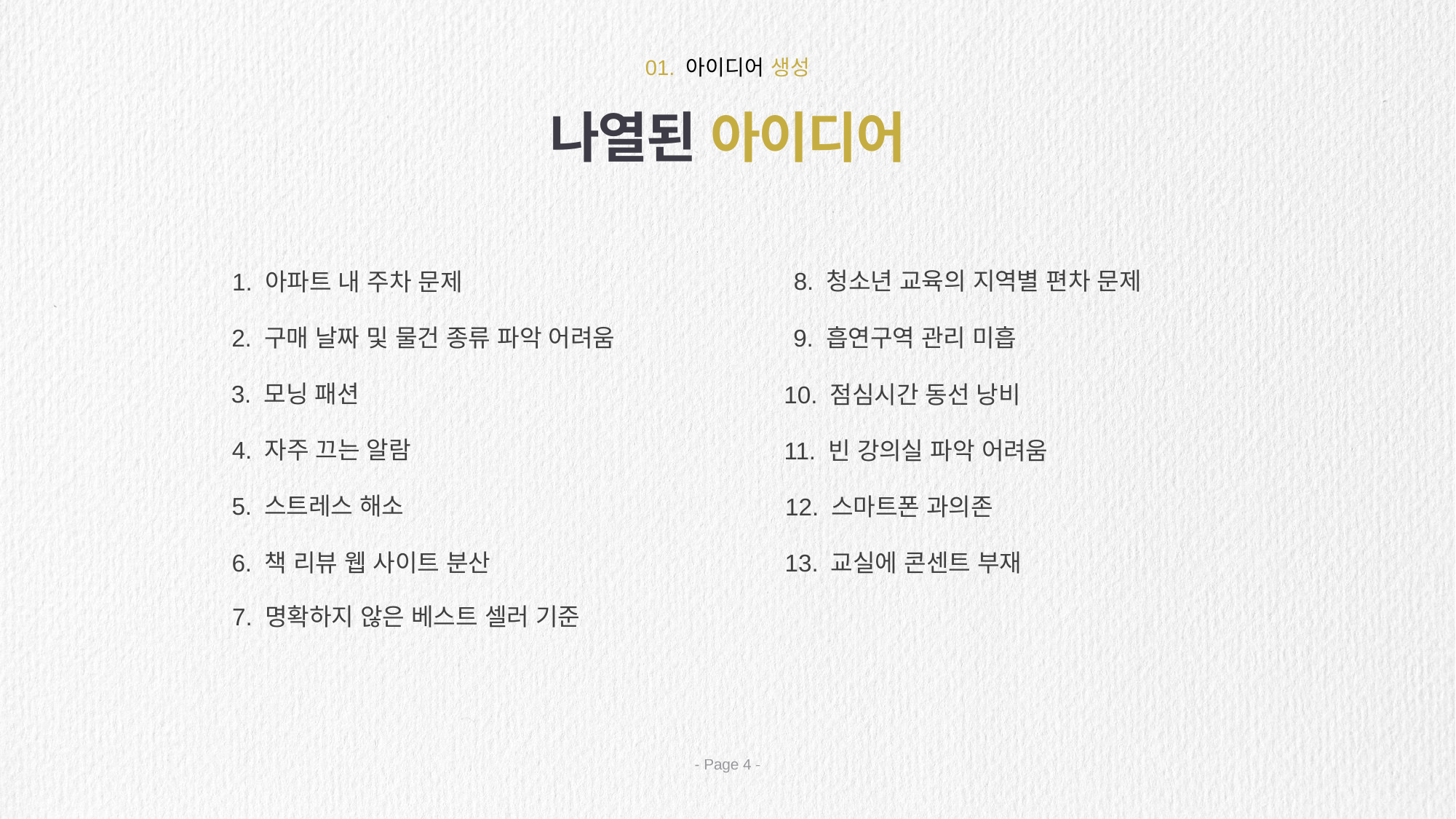

01. 아이디어 생성
나열된 아이디어
8. 청소년 교육의 지역별 편차 문제
1. 아파트 내 주차 문제
2. 구매 날짜 및 물건 종류 파악 어려움
9. 흡연구역 관리 미흡
3. 모닝 패션
10. 점심시간 동선 낭비
4. 자주 끄는 알람
11. 빈 강의실 파악 어려움
5. 스트레스 해소
12. 스마트폰 과의존
13. 교실에 콘센트 부재
6. 책 리뷰 웹 사이트 분산
7. 명확하지 않은 베스트 셀러 기준